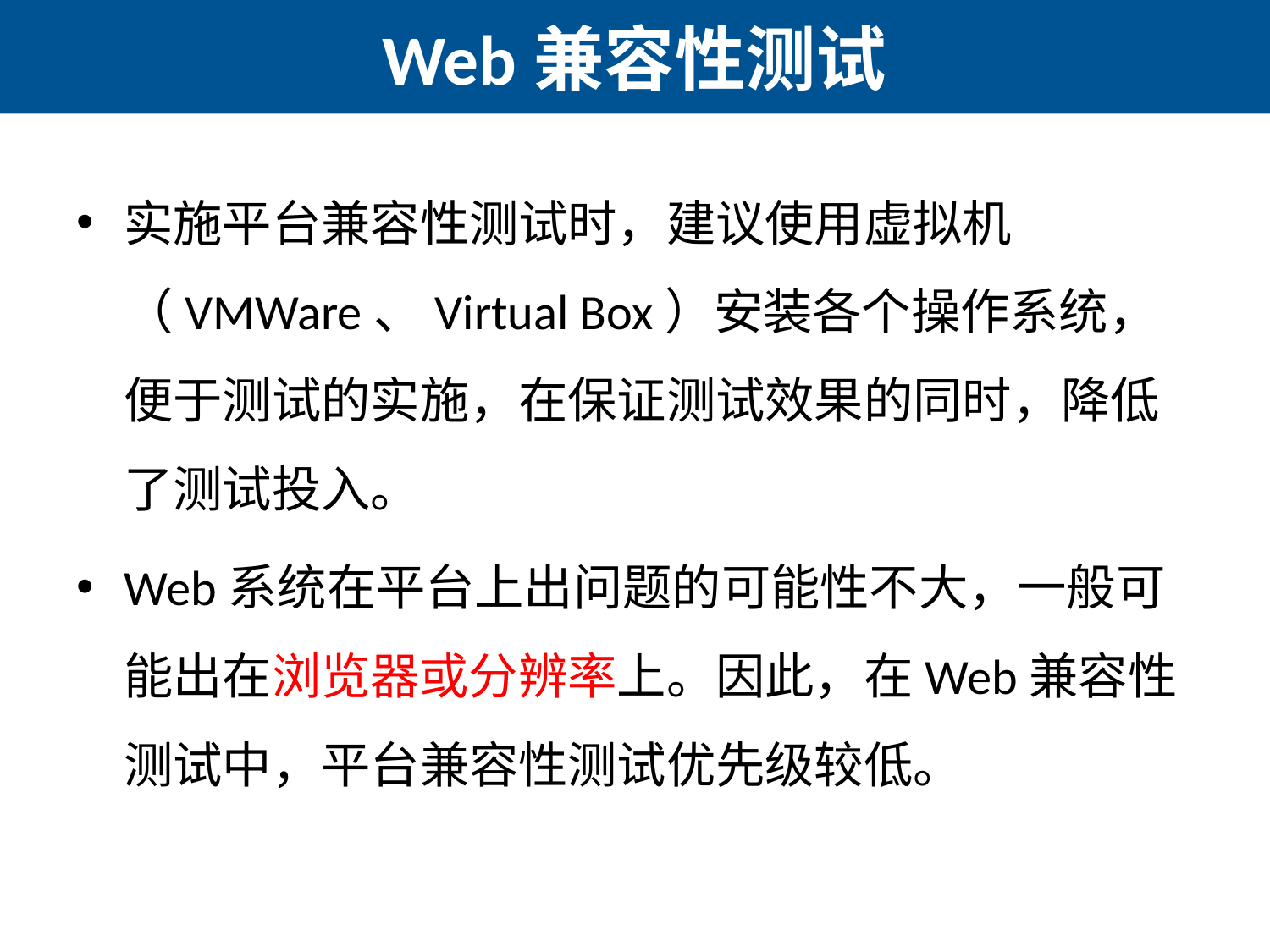

# Web兼容性测试
实施平台兼容性测试时，建议使用虚拟机（VMWare、Virtual Box）安装各个操作系统，便于测试的实施，在保证测试效果的同时，降低了测试投入。
Web系统在平台上出问题的可能性不大，一般可能出在浏览器或分辨率上。因此，在Web兼容性测试中，平台兼容性测试优先级较低。